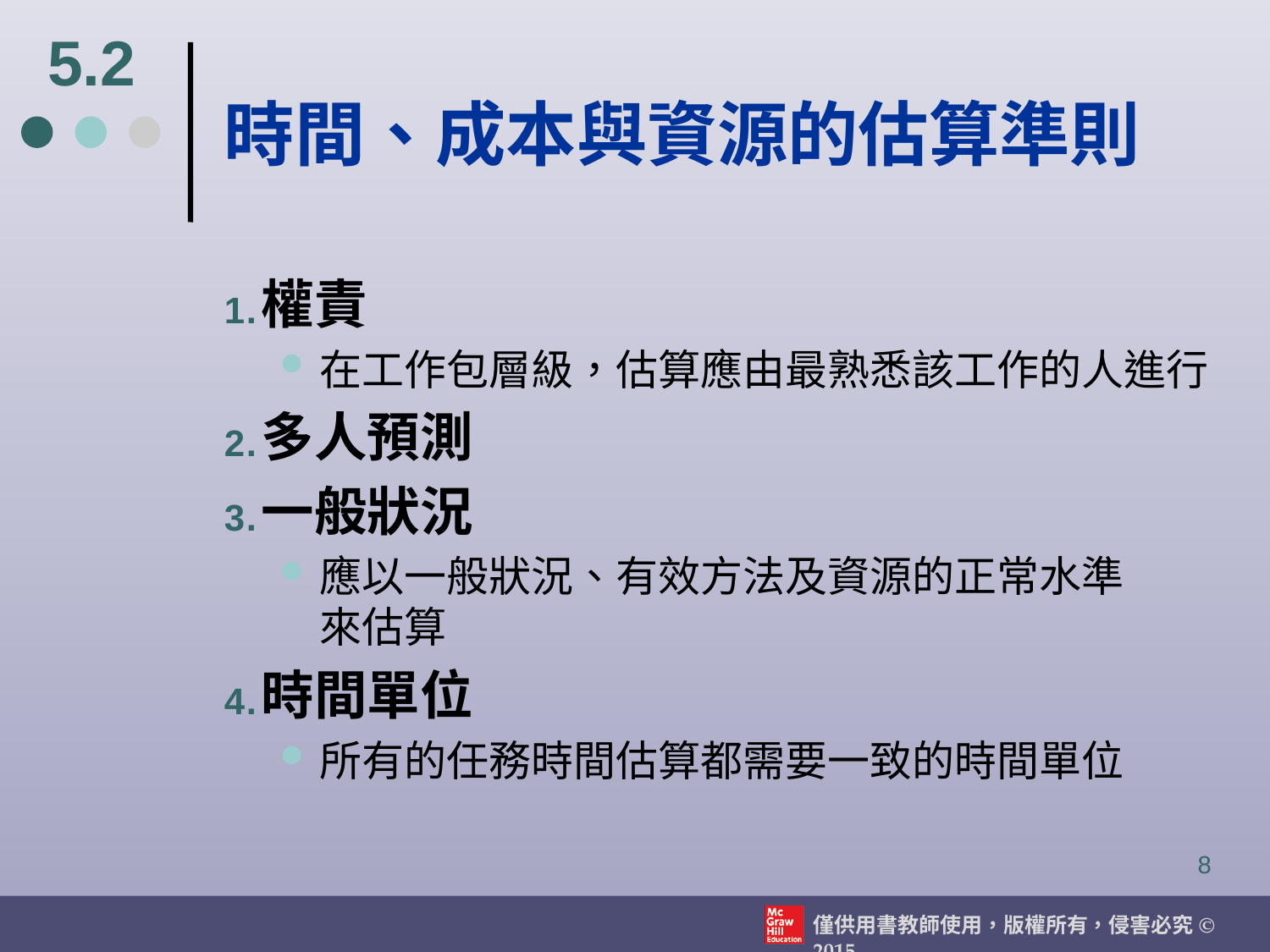

5.2
# 時間、成本與資源的估算準則
權責
在工作包層級，估算應由最熟悉該工作的人進行
多人預測
一般狀況
應以一般狀況、有效方法及資源的正常水準
來估算
時間單位
所有的任務時間估算都需要一致的時間單位
8